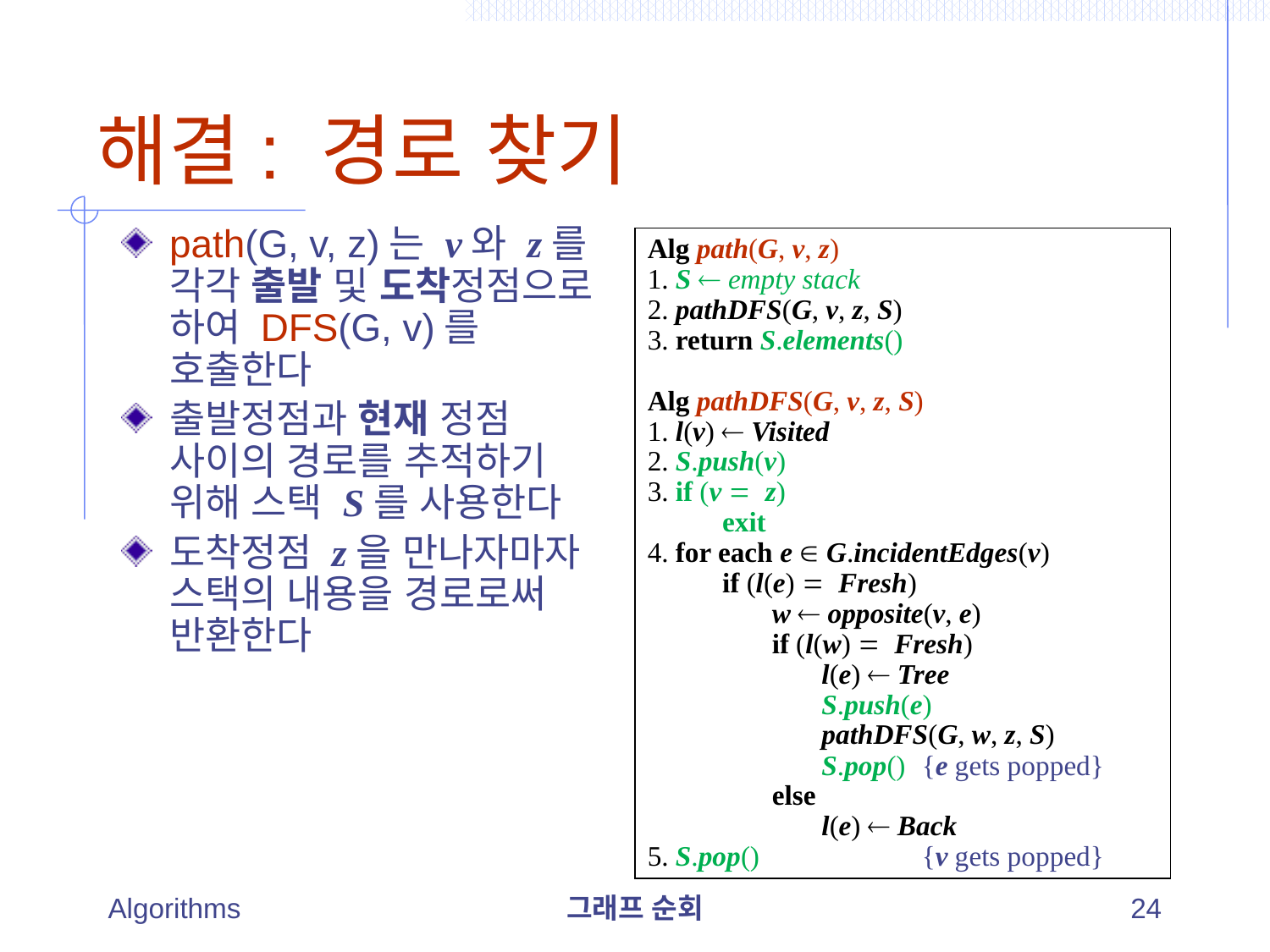

# 해결: 경로 찾기
path(G, v, z)는 v와 z를 각각 출발 및 도착정점으로 하여 DFS(G, v)를 호출한다
출발정점과 현재 정점 사이의 경로를 추적하기 위해 스택 S를 사용한다
도착정점 z을 만나자마자 스택의 내용을 경로로써 반환한다
Alg path(G, v, z)
1. S ← empty stack
2. pathDFS(G, v, z, S)
3. return S.elements()

Alg pathDFS(G, v, z, S)
1. l(v) ← Visited
2. S.push(v)
3. if (v = z)
		exit
4. for each e ∈ G.incidentEdges(v)
		if (l(e) = Fresh)
			w ← opposite(v, e)
			if (l(w) = Fresh)
				l(e) ← Tree
				S.push(e)
				pathDFS(G, w, z, S)
				S.pop()	{e gets popped}
			else
				l(e) ← Back
5. S.pop()				{v gets popped}
Algorithms
그래프 순회
24